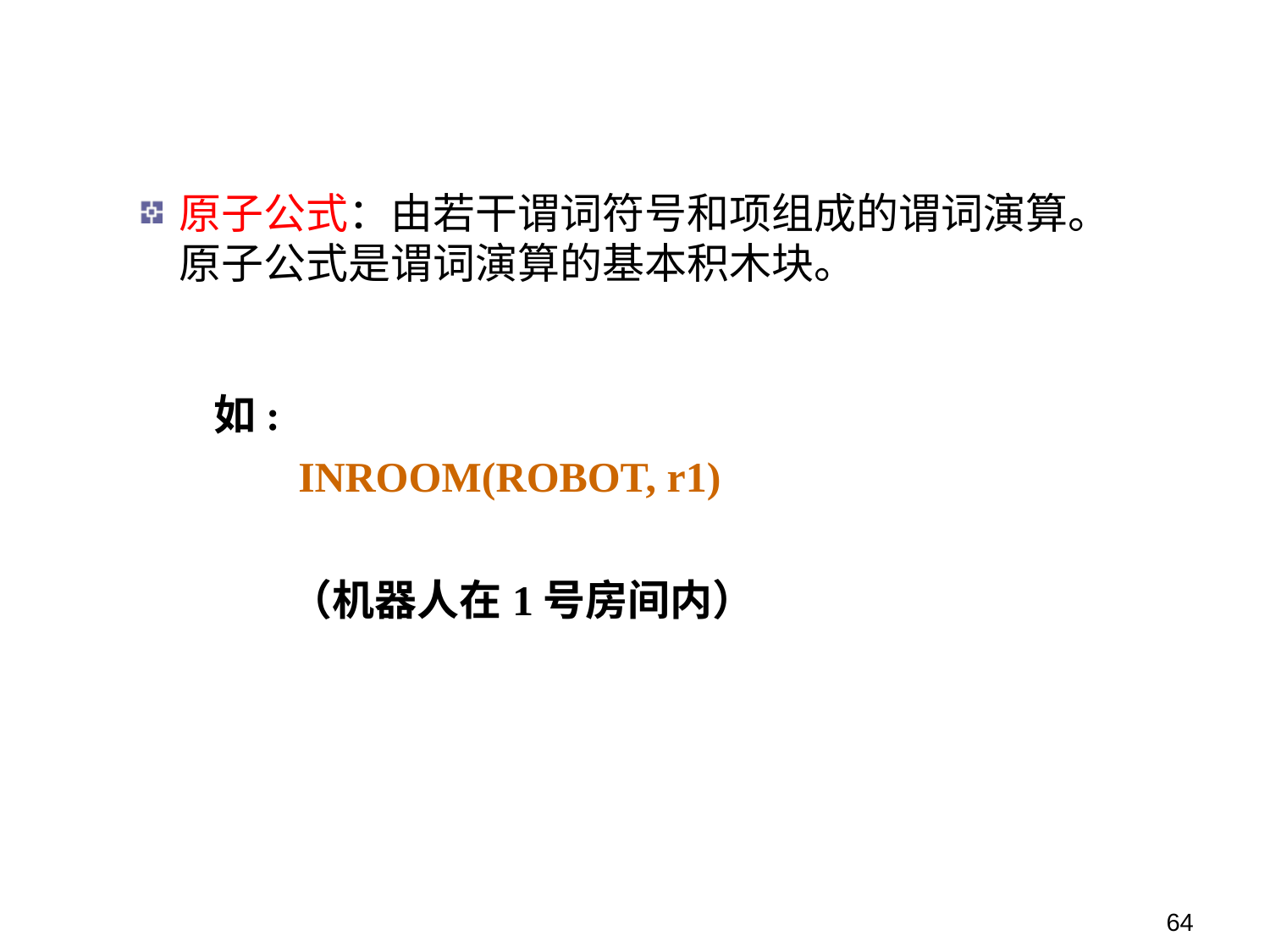

原子公式：由若干谓词符号和项组成的谓词演算。原子公式是谓词演算的基本积木块。
如:
        INROOM(ROBOT, r1)

       （机器人在1号房间内）
64